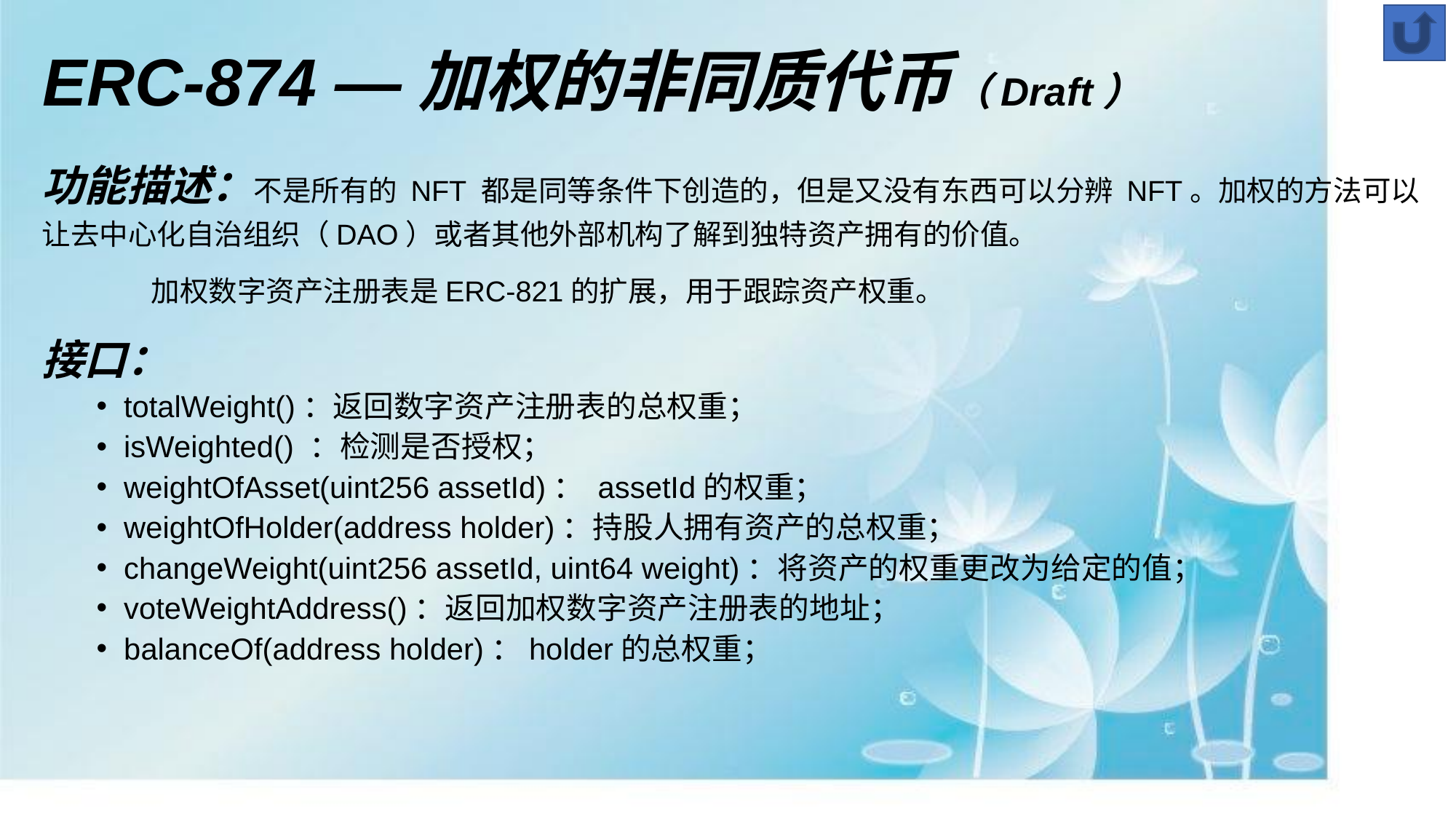

# ERC-874 —加权的非同质代币（Draft）

功能描述：不是所有的 NFT 都是同等条件下创造的，但是又没有东西可以分辨 NFT。加权的方法可以让去中心化自治组织（DAO）或者其他外部机构了解到独特资产拥有的价值。
	加权数字资产注册表是ERC-821的扩展，用于跟踪资产权重。
接口：
totalWeight()：返回数字资产注册表的总权重；
isWeighted() ：检测是否授权；
weightOfAsset(uint256 assetId)： assetId的权重；
weightOfHolder(address holder)：持股人拥有资产的总权重；
changeWeight(uint256 assetId, uint64 weight)：将资产的权重更改为给定的值；
voteWeightAddress()：返回加权数字资产注册表的地址；
balanceOf(address holder)：holder的总权重；